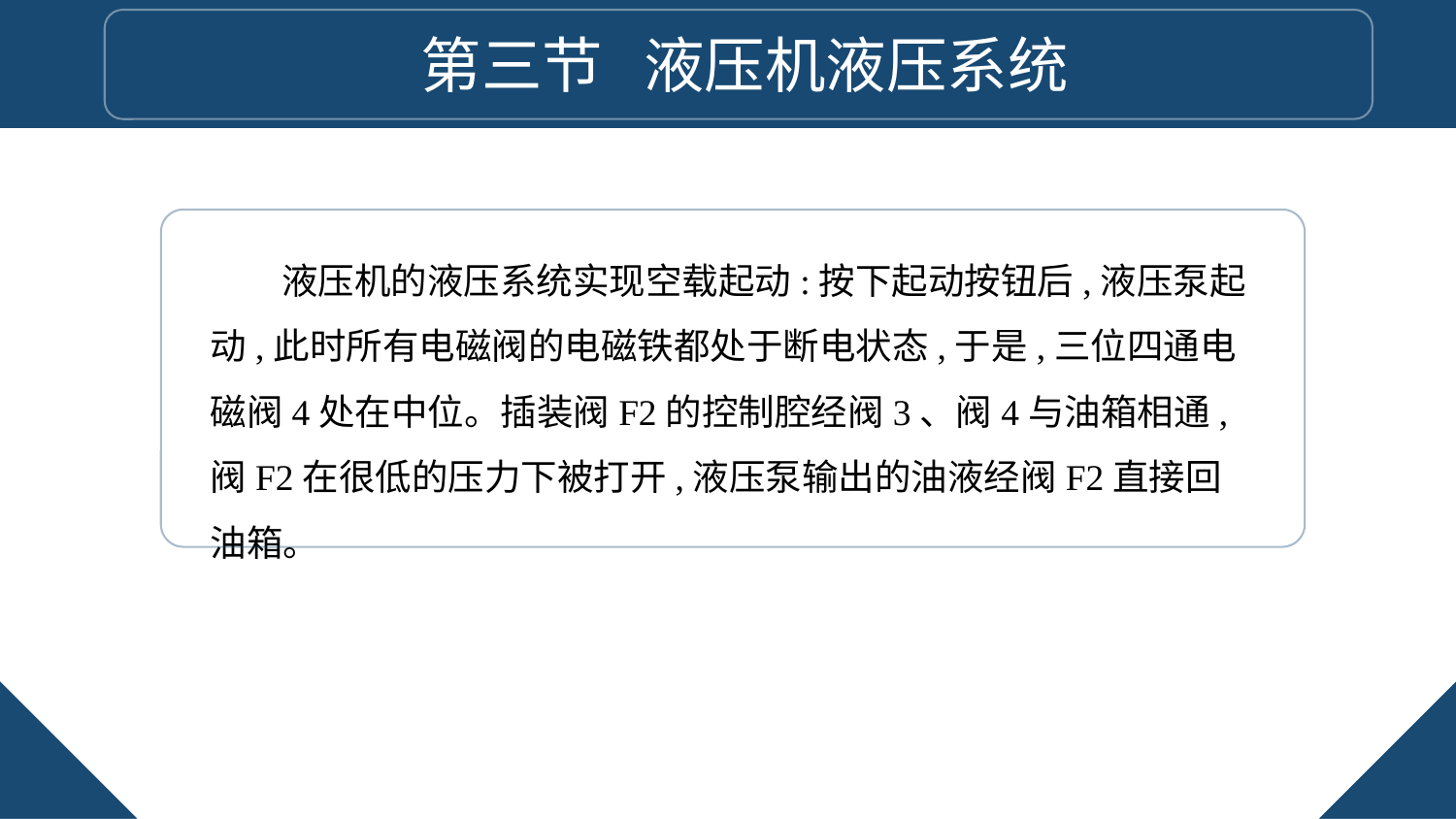

第三节   液压机液压系统

液压机的液压系统实现空载起动:按下起动按钮后,液压泵起动,此时所有电磁阀的电磁铁都处于断电状态,于是,三位四通电磁阀4处在中位。插装阀F2的控制腔经阀3、阀4与油箱相通,阀F2在很低的压力下被打开,液压泵输出的油液经阀F2直接回油箱。